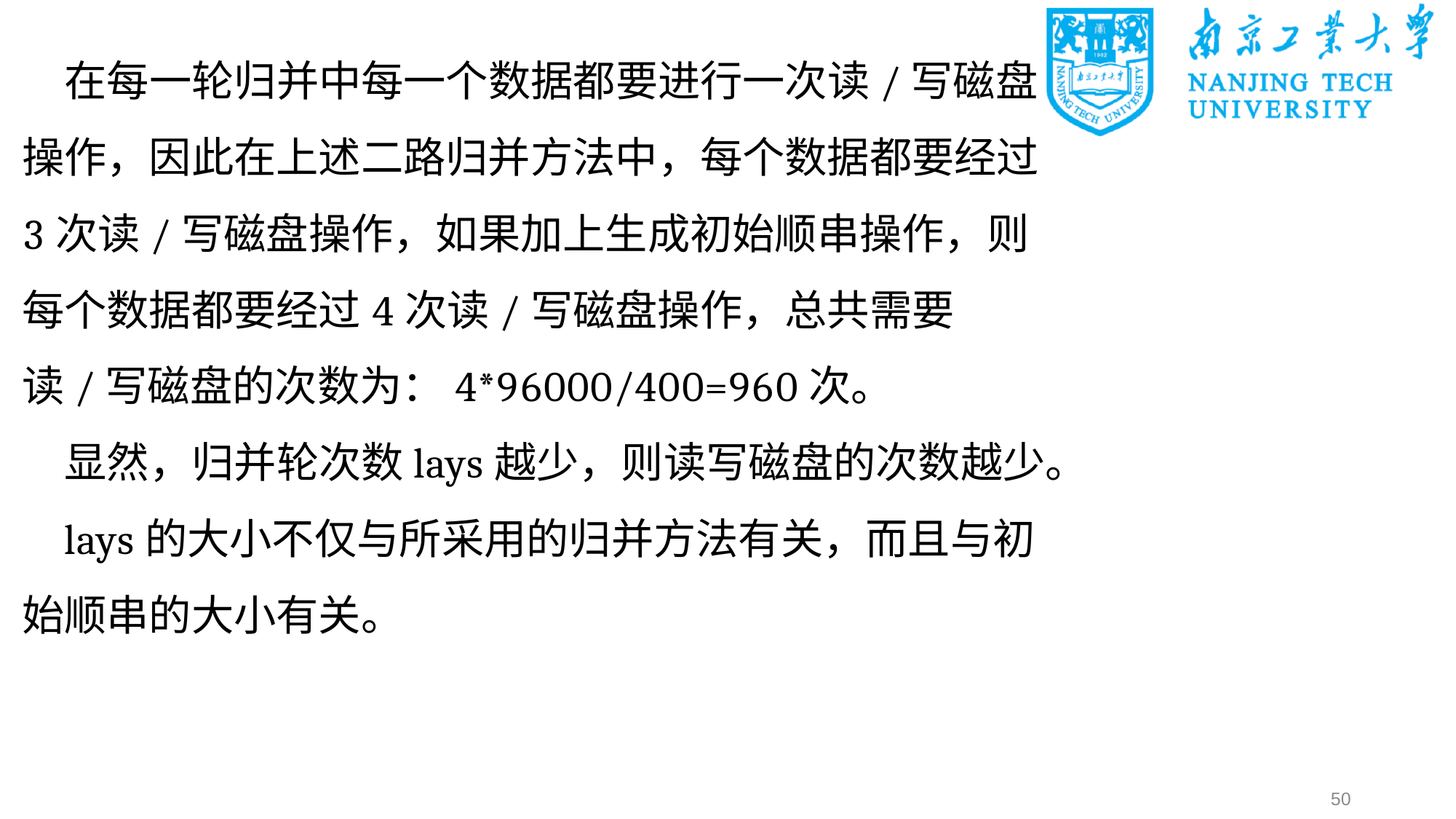

在每一轮归并中每一个数据都要进行一次读/写磁盘操作，因此在上述二路归并方法中，每个数据都要经过3次读/写磁盘操作，如果加上生成初始顺串操作，则每个数据都要经过4次读/写磁盘操作，总共需要读/写磁盘的次数为：4*96000/400=960次。
显然，归并轮次数lays越少，则读写磁盘的次数越少。
lays的大小不仅与所采用的归并方法有关，而且与初始顺串的大小有关。
50